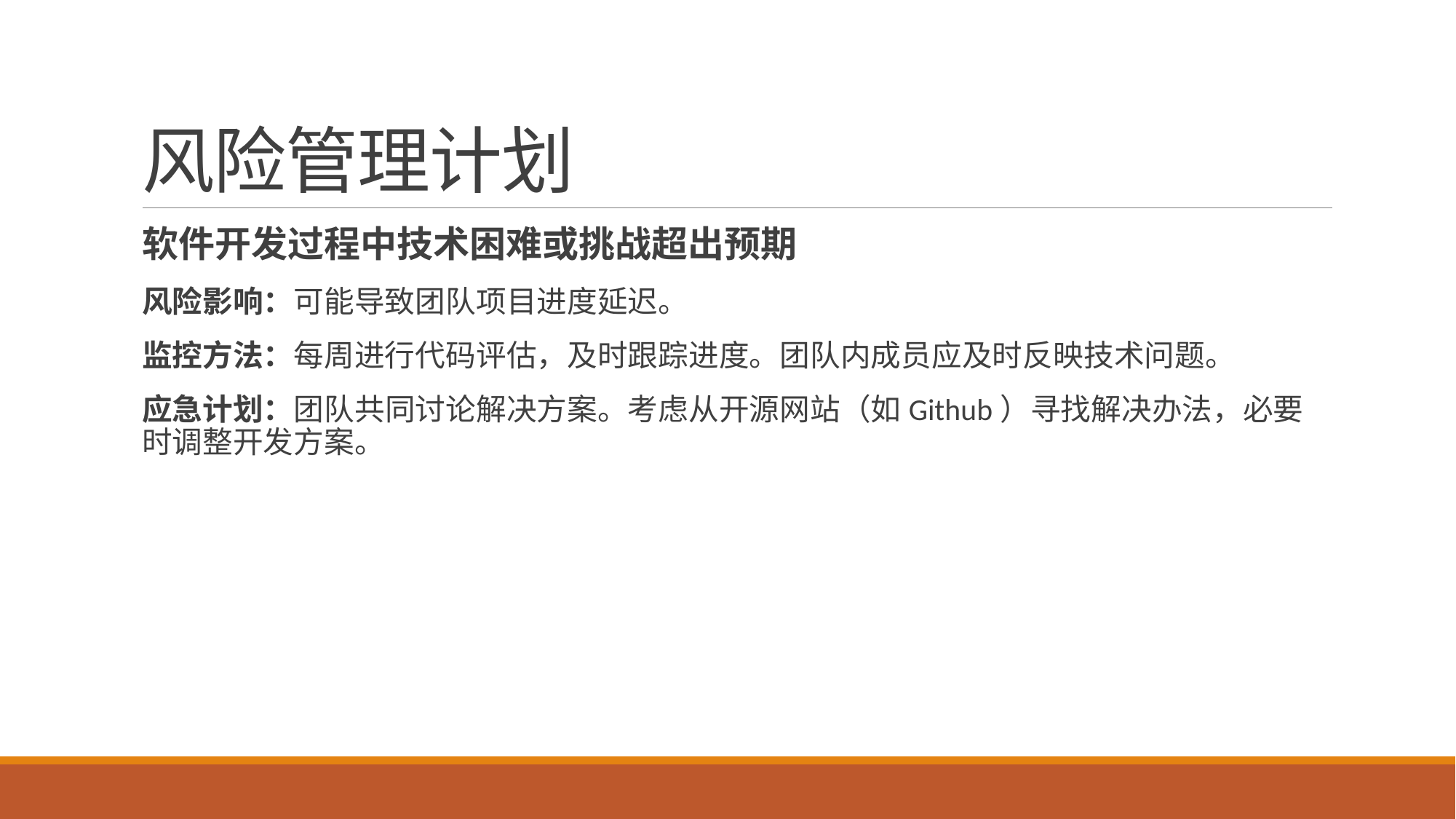

# 风险管理计划
软件开发过程中技术困难或挑战超出预期
风险影响：可能导致团队项目进度延迟。
监控方法：每周进行代码评估，及时跟踪进度。团队内成员应及时反映技术问题。
应急计划：团队共同讨论解决方案。考虑从开源网站（如Github）寻找解决办法，必要时调整开发方案。